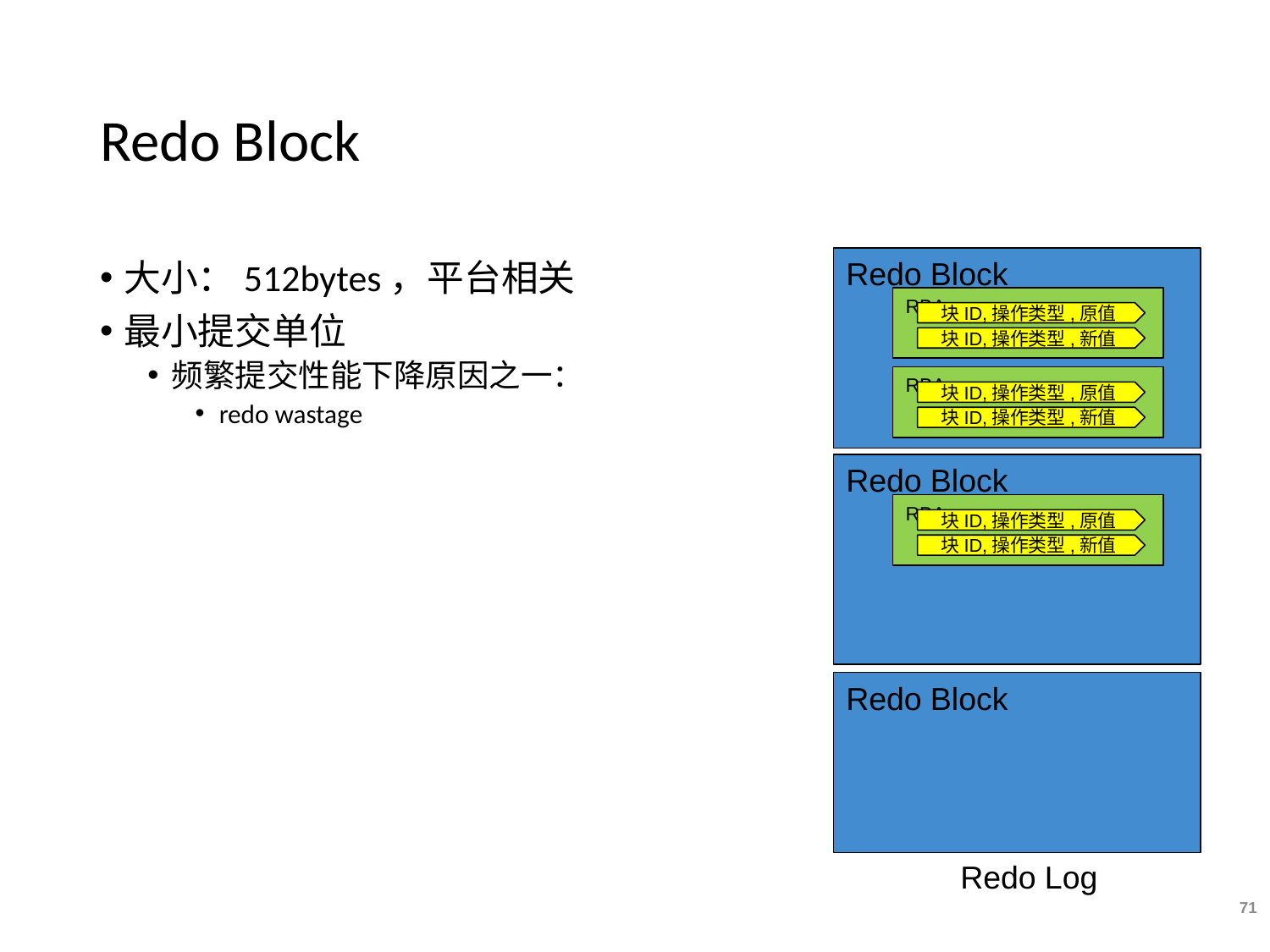

# Redo Block
Redo Block
大小：512bytes，平台相关
最小提交单位
频繁提交性能下降原因之一：
redo wastage
RBA
块ID,操作类型,原值
块ID,操作类型,新值
RBA
块ID,操作类型,原值
块ID,操作类型,新值
Redo Block
RBA
块ID,操作类型,原值
块ID,操作类型,新值
Redo Block
Redo Log

71